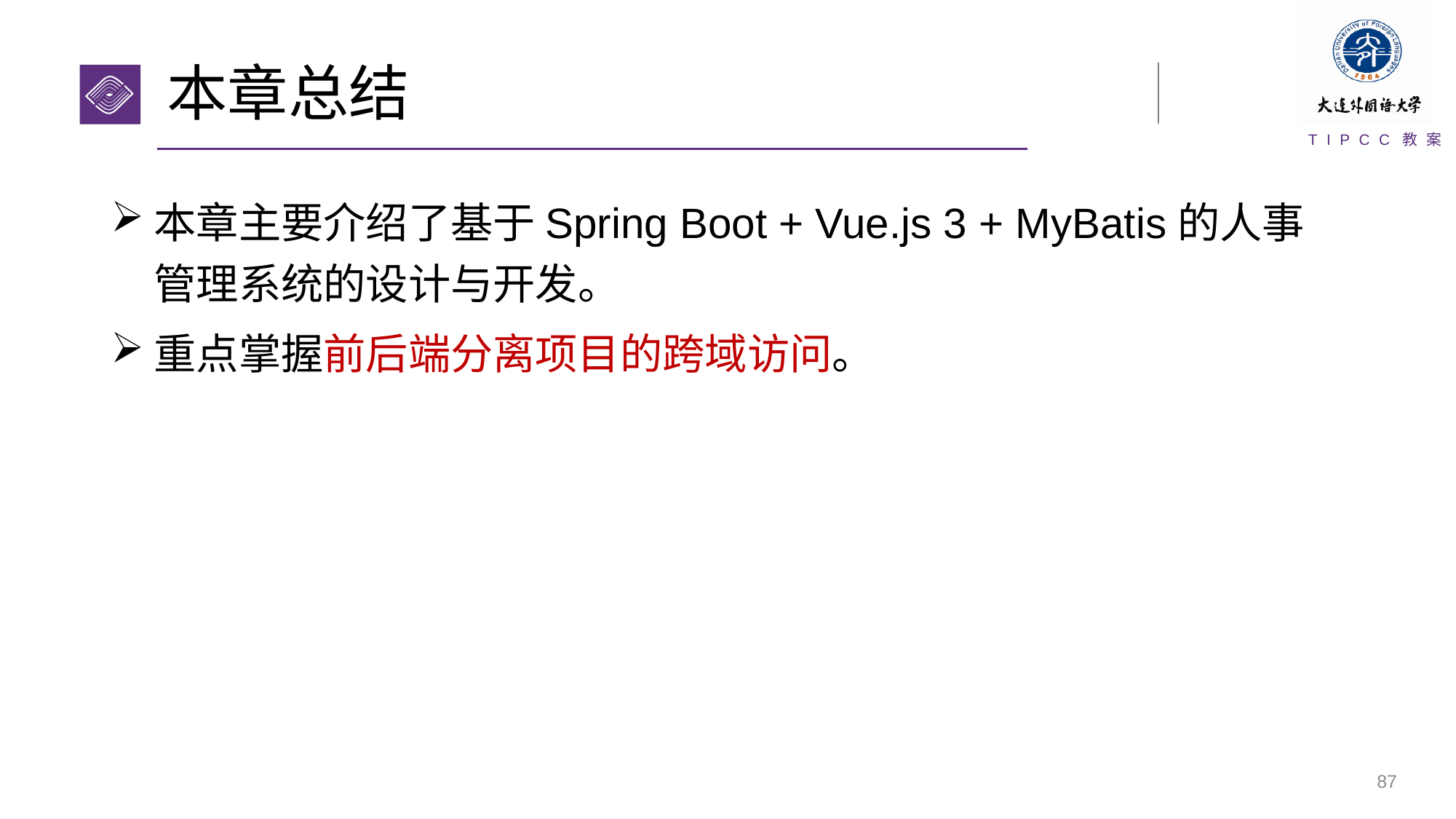

# 本章总结
本章主要介绍了基于Spring Boot + Vue.js 3 + MyBatis的人事管理系统的设计与开发。
重点掌握前后端分离项目的跨域访问。
87